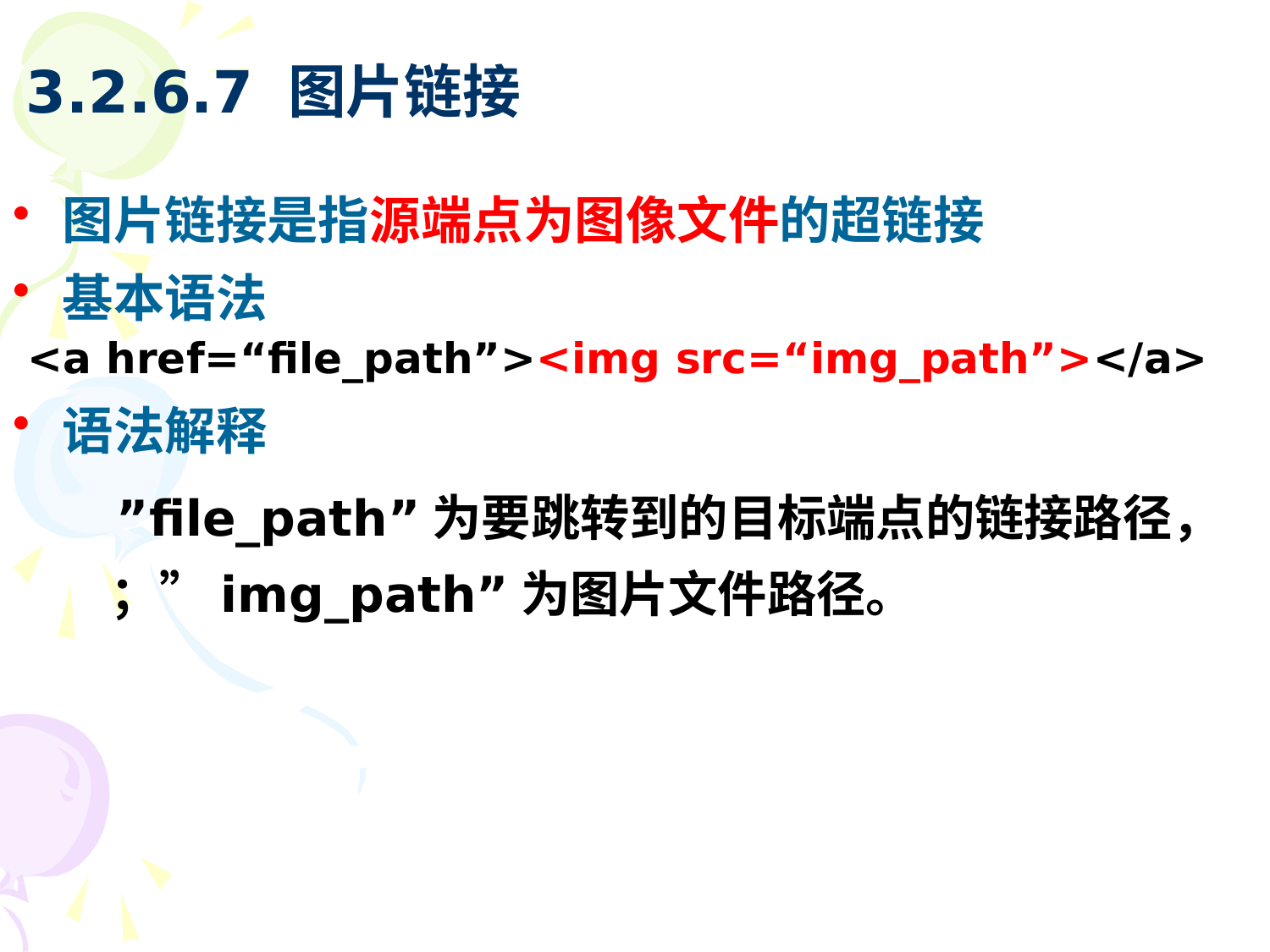

# 3.2.6.7 图片链接
图片链接是指源端点为图像文件的超链接
基本语法
 <a href=“file_path”><img src=“img_path”></a>
语法解释
  ”file_path”为要跳转到的目标端点的链接路径，
  ；”img_path”为图片文件路径。